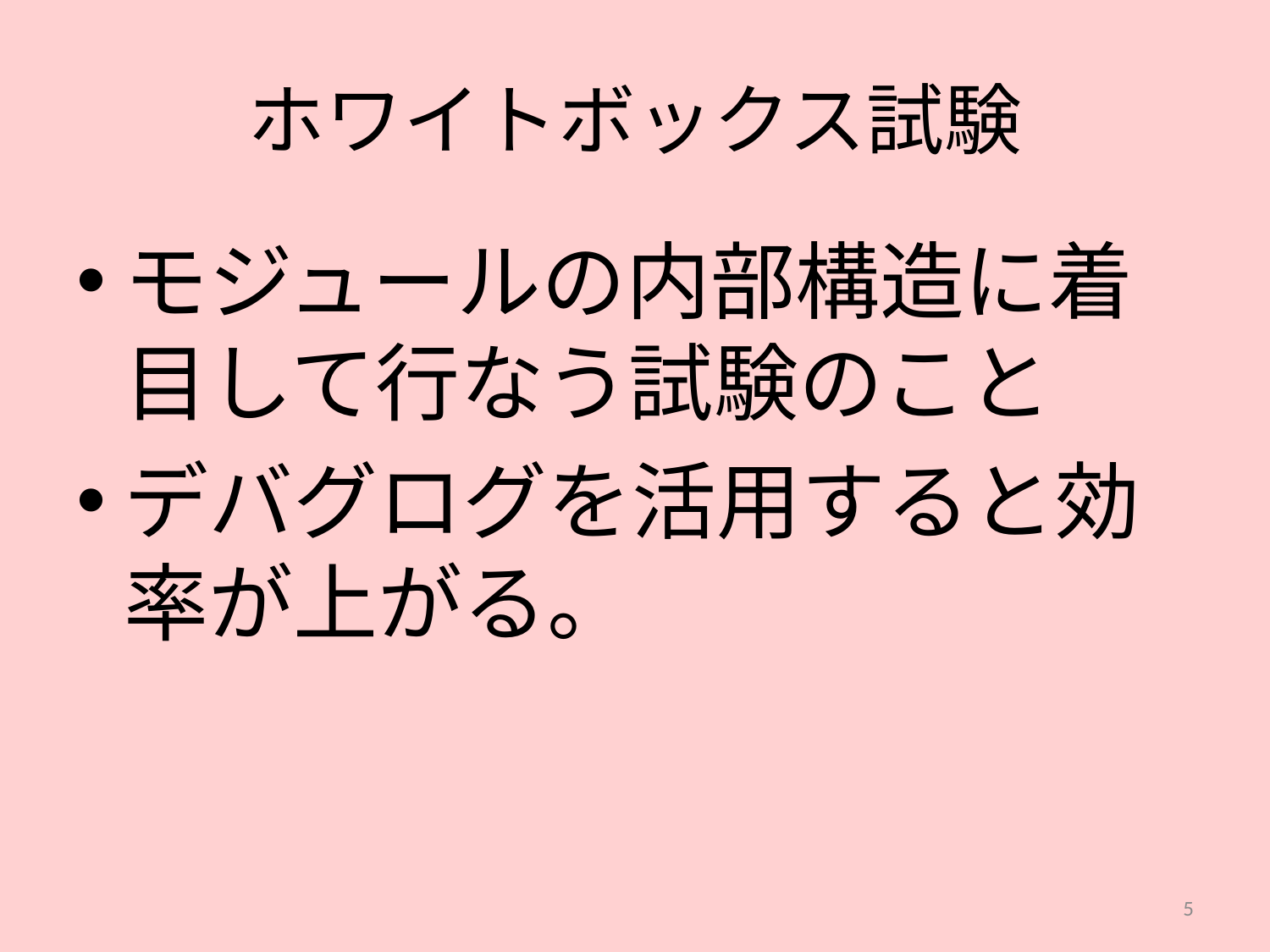

# ホワイトボックス試験
モジュールの内部構造に着目して行なう試験のこと
デバグログを活用すると効率が上がる。
5